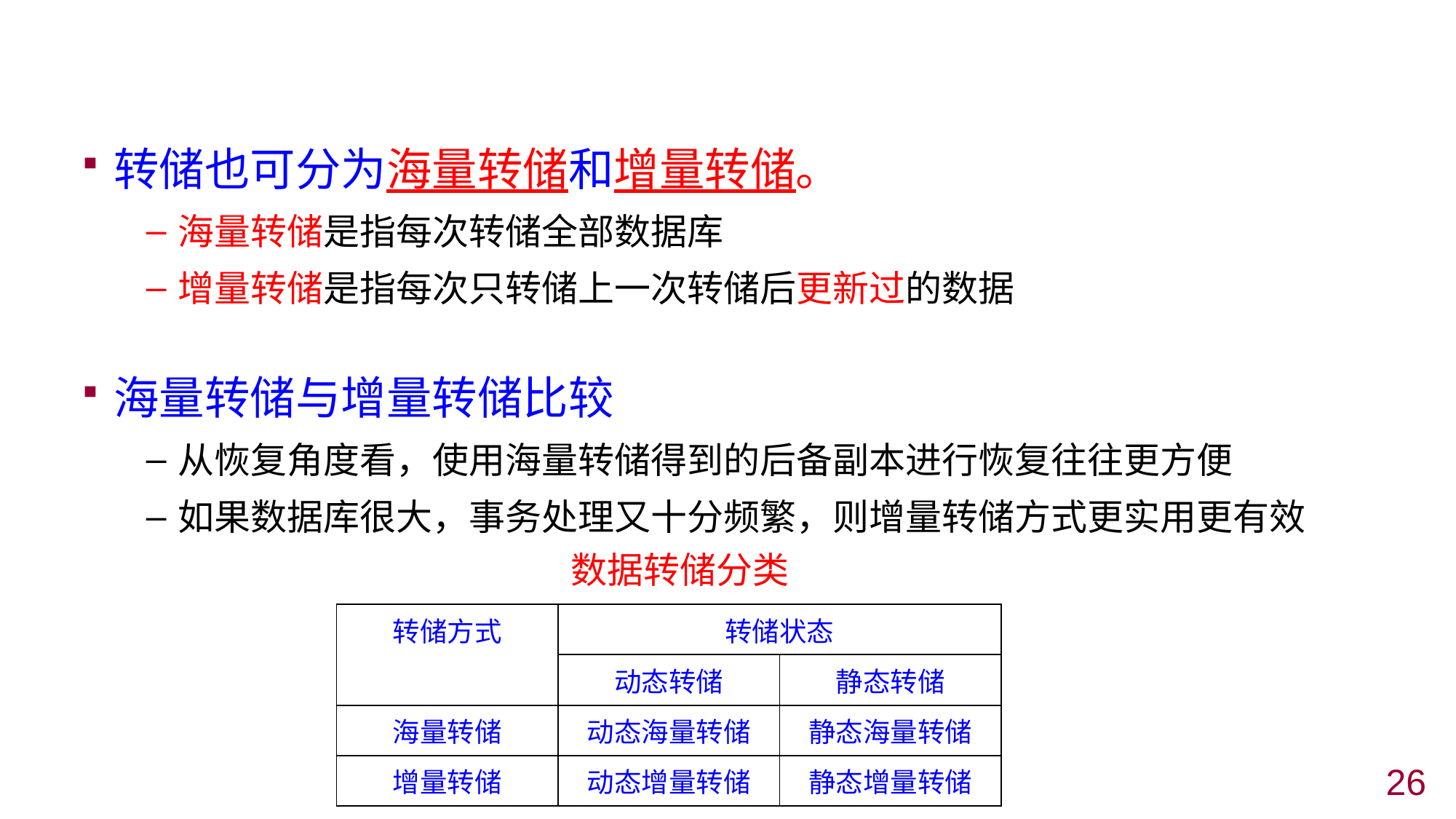

#
转储也可分为海量转储和增量转储。
海量转储是指每次转储全部数据库
增量转储是指每次只转储上一次转储后更新过的数据

海量转储与增量转储比较
从恢复角度看，使用海量转储得到的后备副本进行恢复往往更方便
如果数据库很大，事务处理又十分频繁，则增量转储方式更实用更有效
数据转储分类
| 转储方式 | 转储状态 |  |
| --- | --- | --- |
|  | 动态转储 | 静态转储 |
| 海量转储 | 动态海量转储 | 静态海量转储 |
| 增量转储 | 动态增量转储 | 静态增量转储 |
26